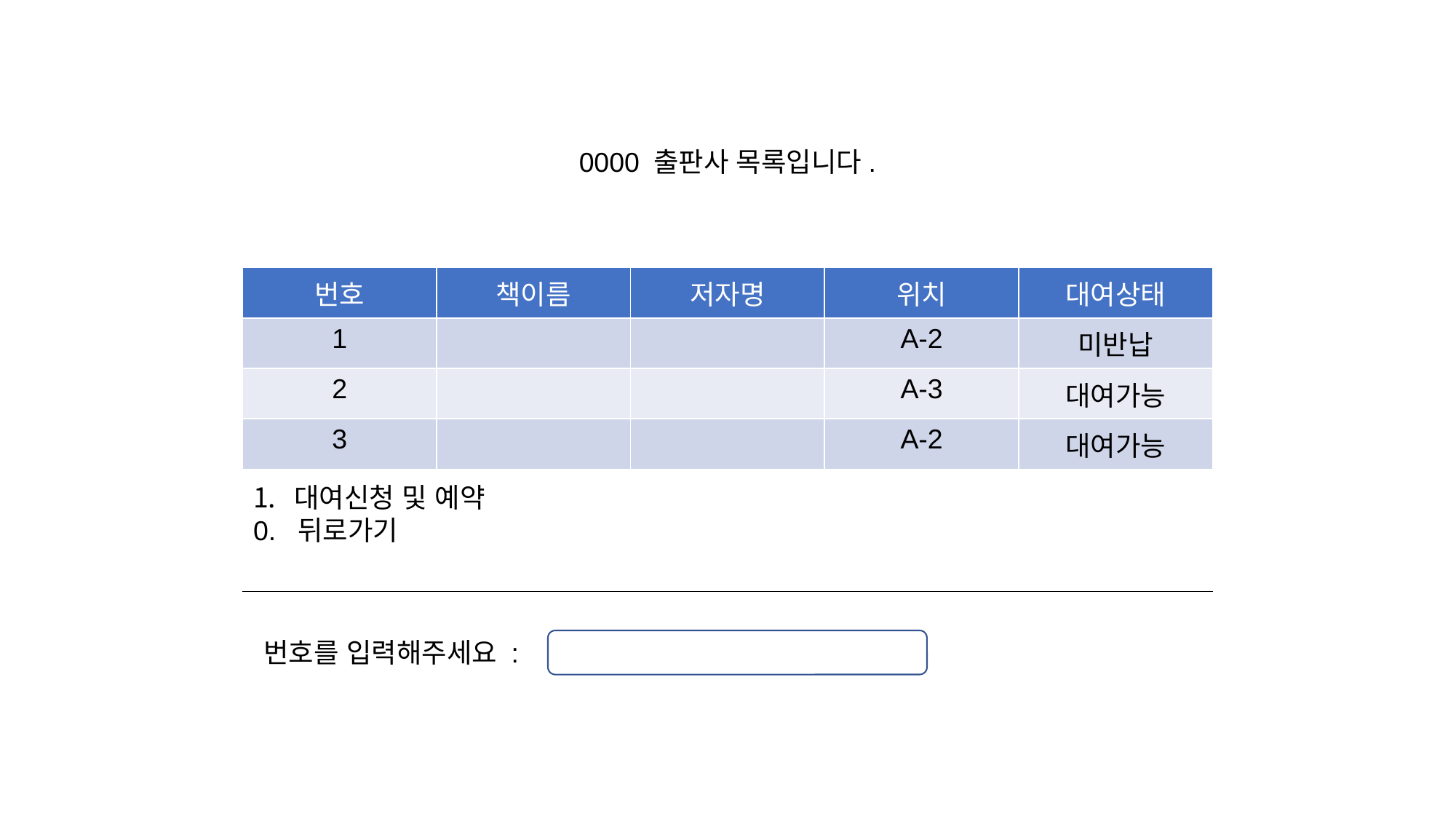

0000 출판사 목록입니다.
| 번호 | 책이름 | 저자명 | 위치 | 대여상태 |
| --- | --- | --- | --- | --- |
| 1 |  |  | A-2 | 미반납 |
| 2 |  |  | A-3 | 대여가능 |
| 3 |  |  | A-2 | 대여가능 |
대여신청 및 예약
0.  뒤로가기

번호를 입력해주세요 :